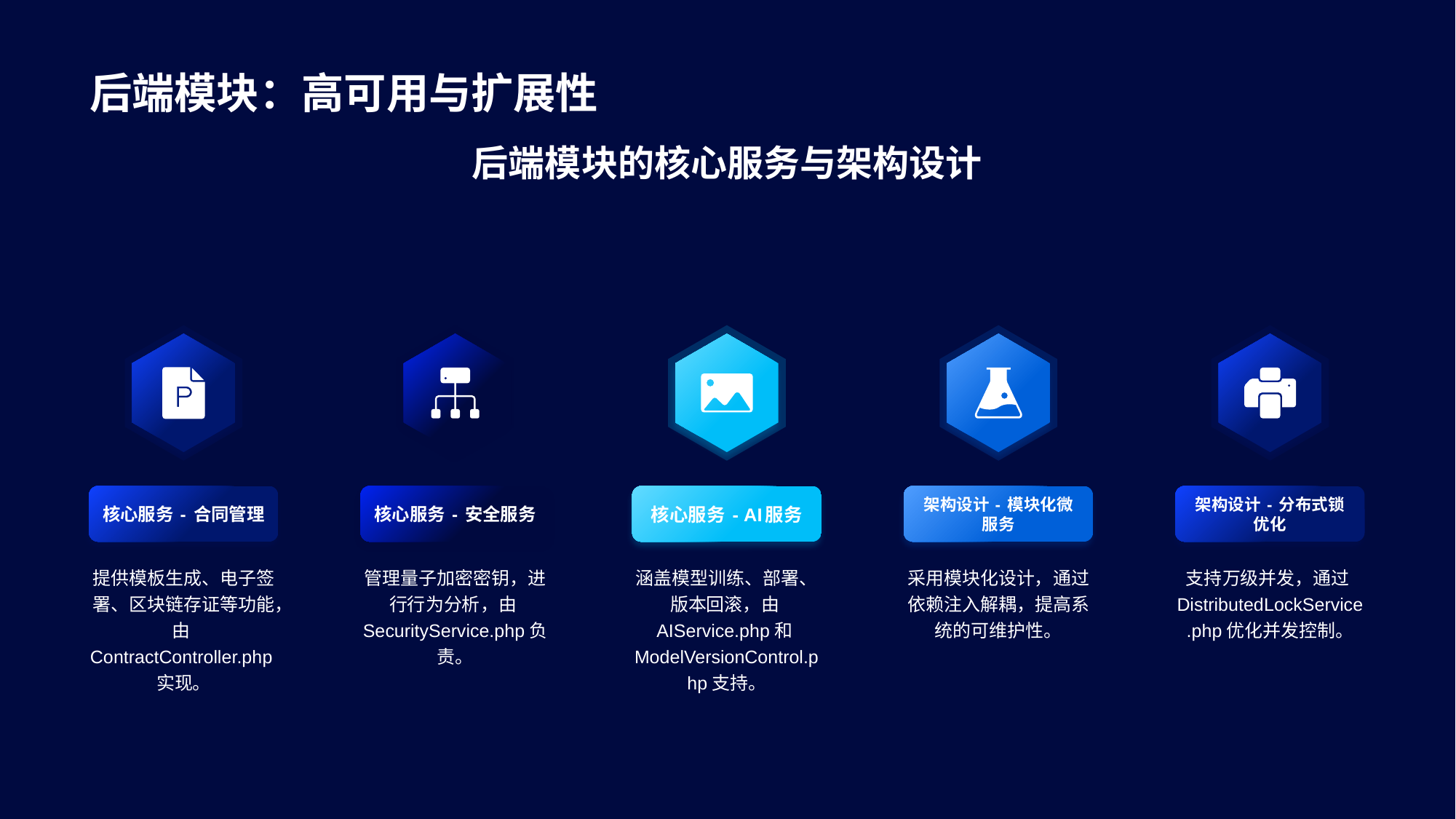

# 后端模块：高可用与扩展性
后端模块的核心服务与架构设计

核心服务 - 合同管理
提供模板生成、电子签署、区块链存证等功能，由ContractController.php实现。

核心服务 - 安全服务
管理量子加密密钥，进行行为分析，由SecurityService.php负责。

核心服务 - AI服务
涵盖模型训练、部署、版本回滚，由AIService.php和ModelVersionControl.php支持。

架构设计 - 模块化微服务
采用模块化设计，通过依赖注入解耦，提高系统的可维护性。

架构设计 - 分布式锁优化
支持万级并发，通过DistributedLockService.php优化并发控制。